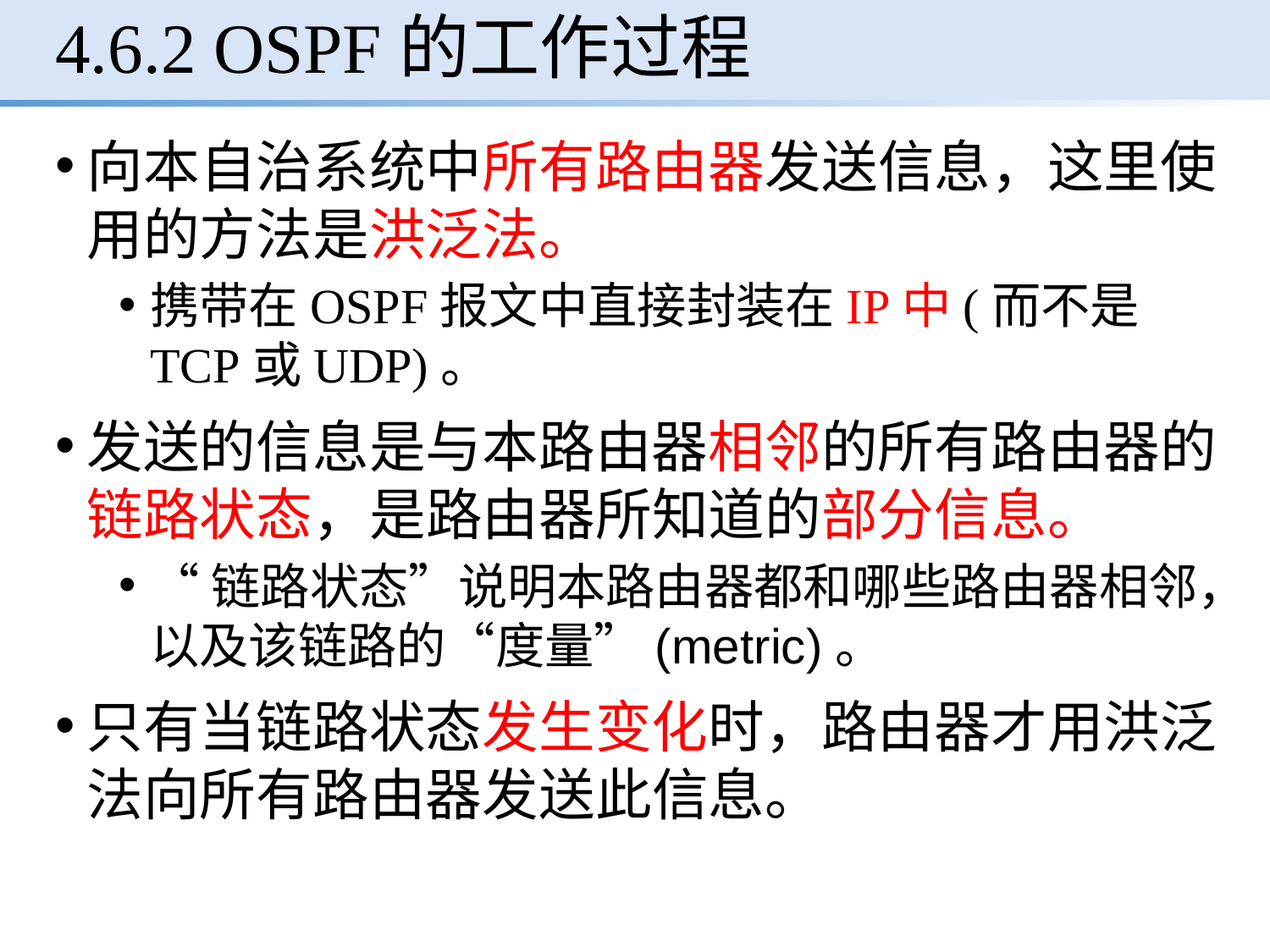

# 4.6.2 OSPF的工作过程
向本自治系统中所有路由器发送信息，这里使用的方法是洪泛法。
携带在OSPF报文中直接封装在IP中(而不是TCP或UDP)。
发送的信息是与本路由器相邻的所有路由器的链路状态，是路由器所知道的部分信息。
“链路状态”说明本路由器都和哪些路由器相邻，以及该链路的“度量”(metric)。
只有当链路状态发生变化时，路由器才用洪泛法向所有路由器发送此信息。